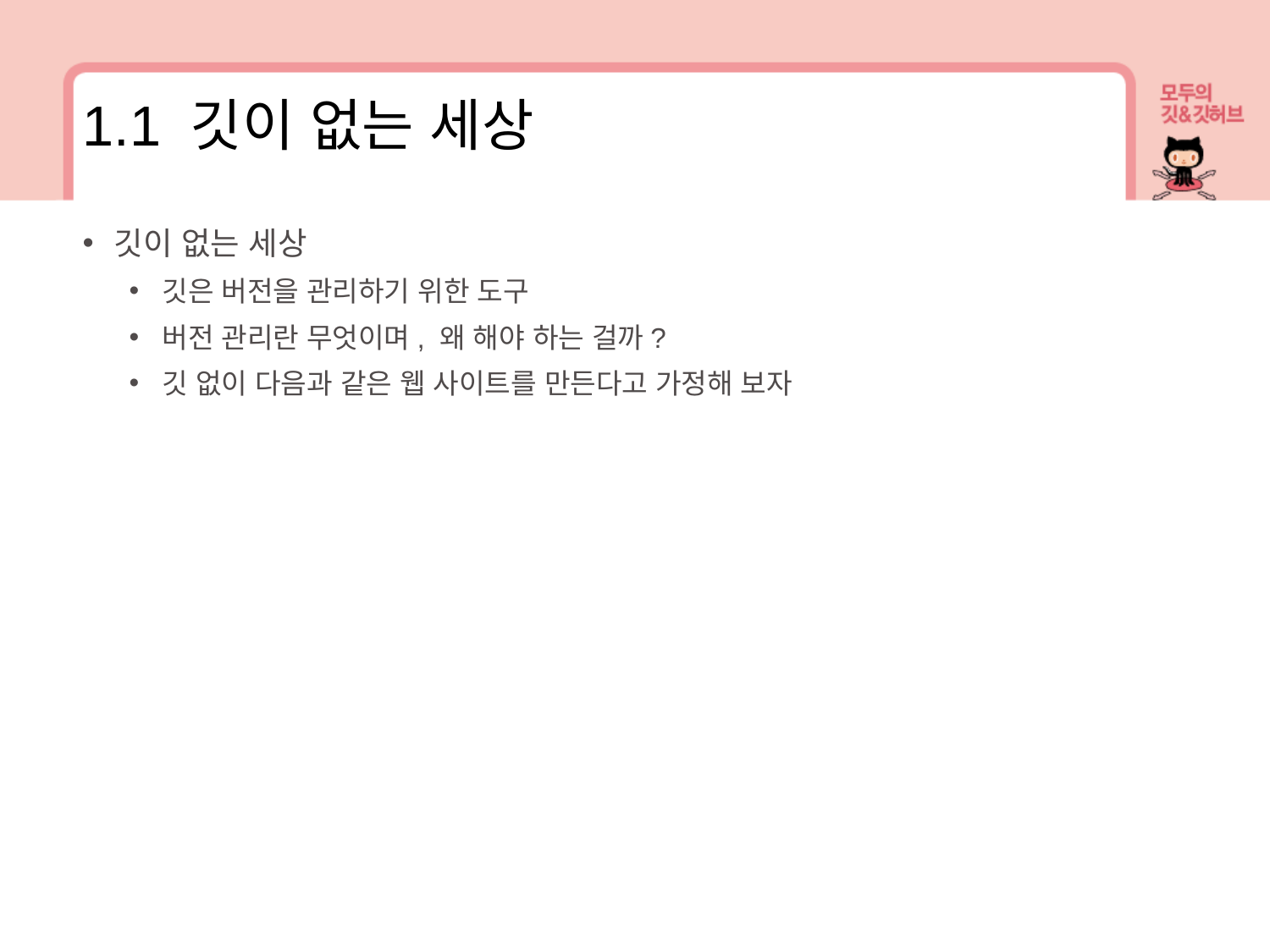

1.1 깃이 없는 세상
깃이 없는 세상
깃은 버전을 관리하기 위한 도구
버전 관리란 무엇이며, 왜 해야 하는 걸까?
깃 없이 다음과 같은 웹 사이트를 만든다고 가정해 보자